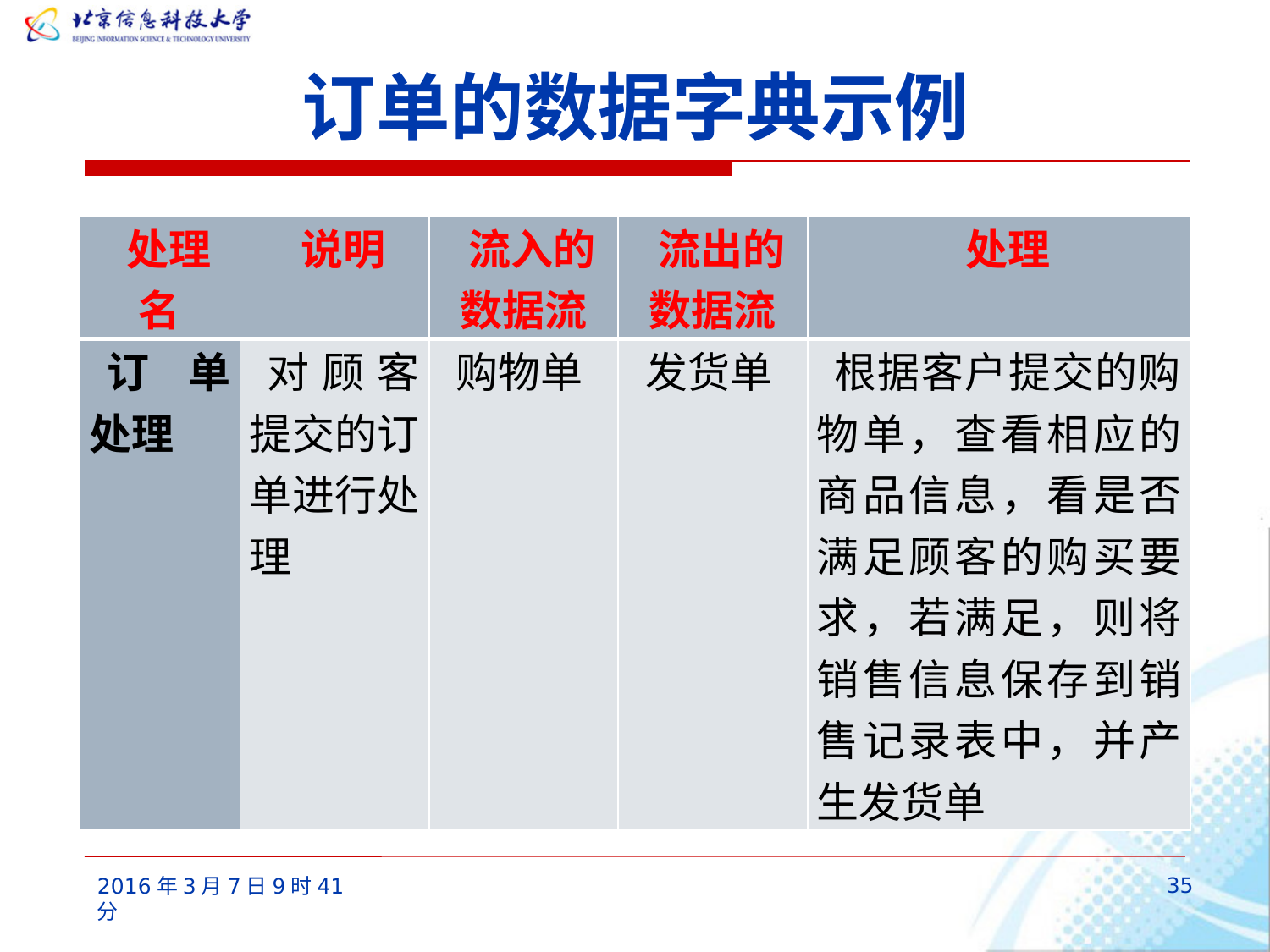

# 订单的数据字典示例
| 处理名 | 说明 | 流入的数据流 | 流出的数据流 | 处理 |
| --- | --- | --- | --- | --- |
| 订单处理 | 对顾客提交的订单进行处理 | 购物单 | 发货单 | 根据客户提交的购物单，查看相应的商品信息，看是否满足顾客的购买要求，若满足，则将销售信息保存到销售记录表中，并产生发货单 |
2016年3月7日9时41分